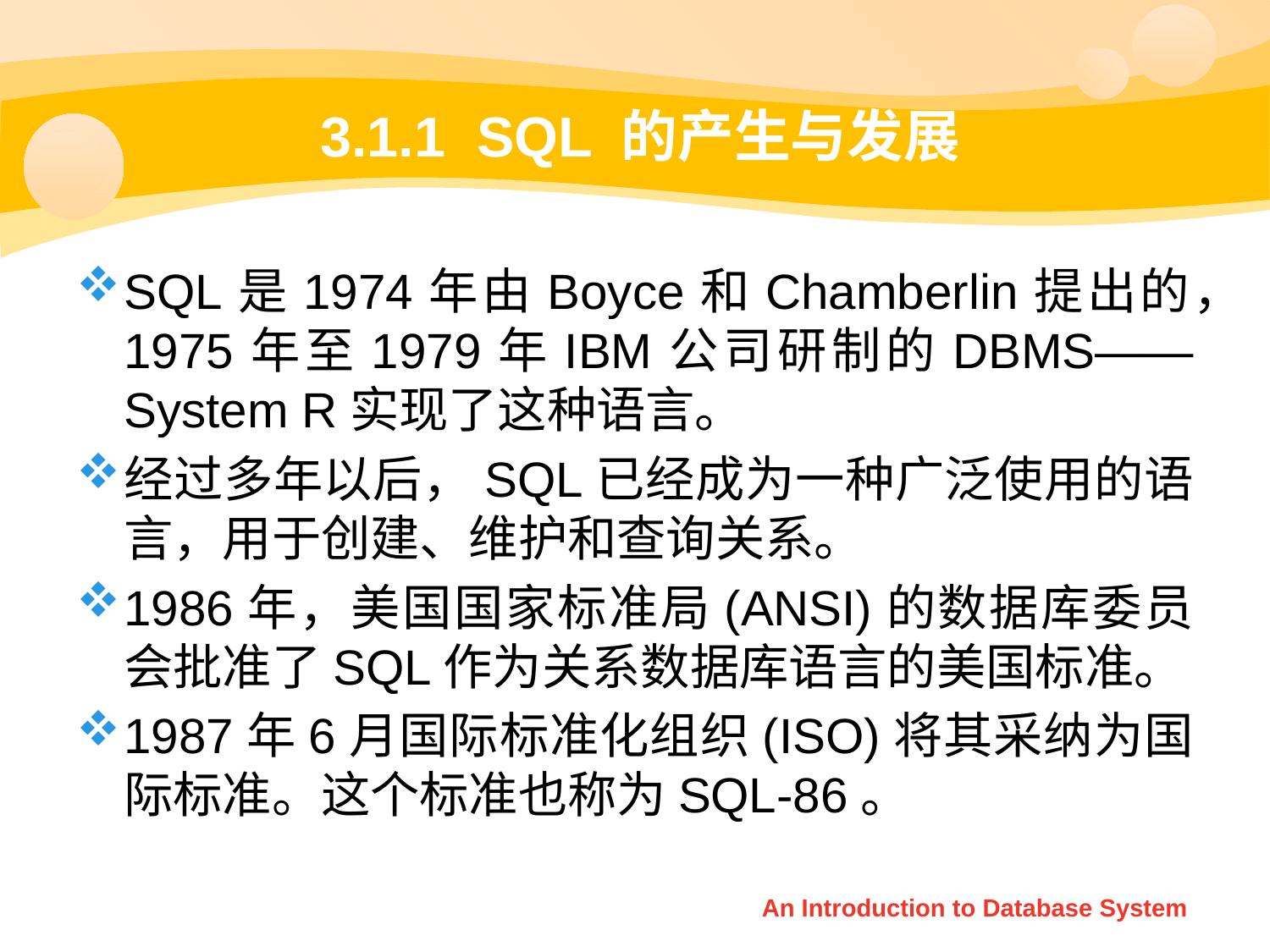

# 3.1.1  SQL 的产生与发展
SQL是1974年由Boyce和Chamberlin提出的，1975年至1979年IBM公司研制的DBMS——System R实现了这种语言。
经过多年以后，SQL已经成为一种广泛使用的语言，用于创建、维护和查询关系。
1986年，美国国家标准局(ANSI)的数据库委员会批准了SQL作为关系数据库语言的美国标准。
1987年6月国际标准化组织(ISO)将其采纳为国际标准。这个标准也称为SQL-86。

An Introduction to Database System